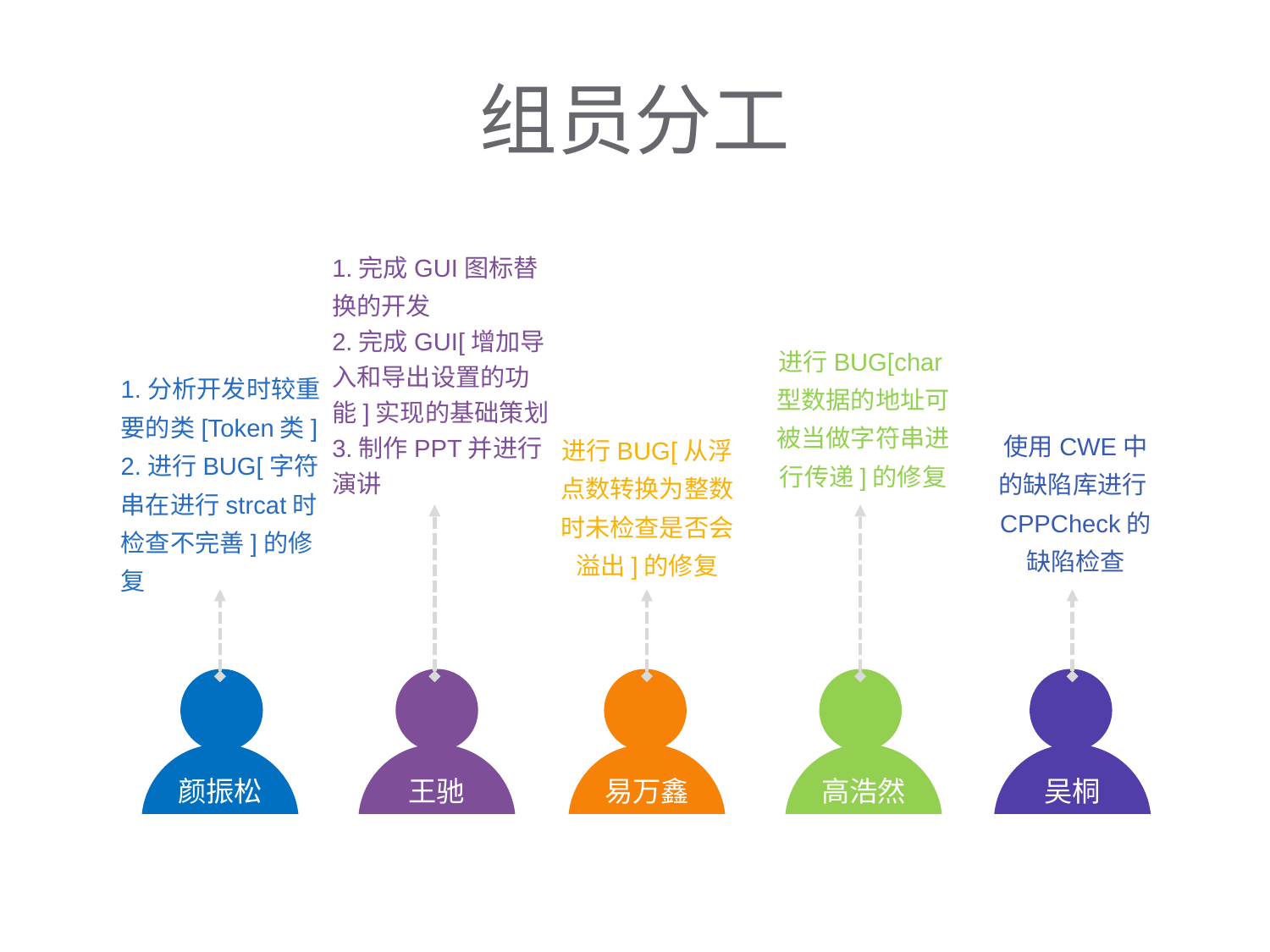

# 组员分工
1.完成GUI图标替换的开发
2.完成GUI[增加导入和导出设置的功能]实现的基础策划
3.制作PPT并进行演讲
进行BUG[char型数据的地址可被当做字符串进行传递]的修复
1.分析开发时较重要的类[Token类]
2.进行BUG[字符串在进行strcat时检查不完善]的修复
使用CWE中的缺陷库进行CPPCheck的缺陷检查
进行BUG[从浮点数转换为整数时未检查是否会溢出]的修复

颜振松
王驰
易万鑫
高浩然
吴桐